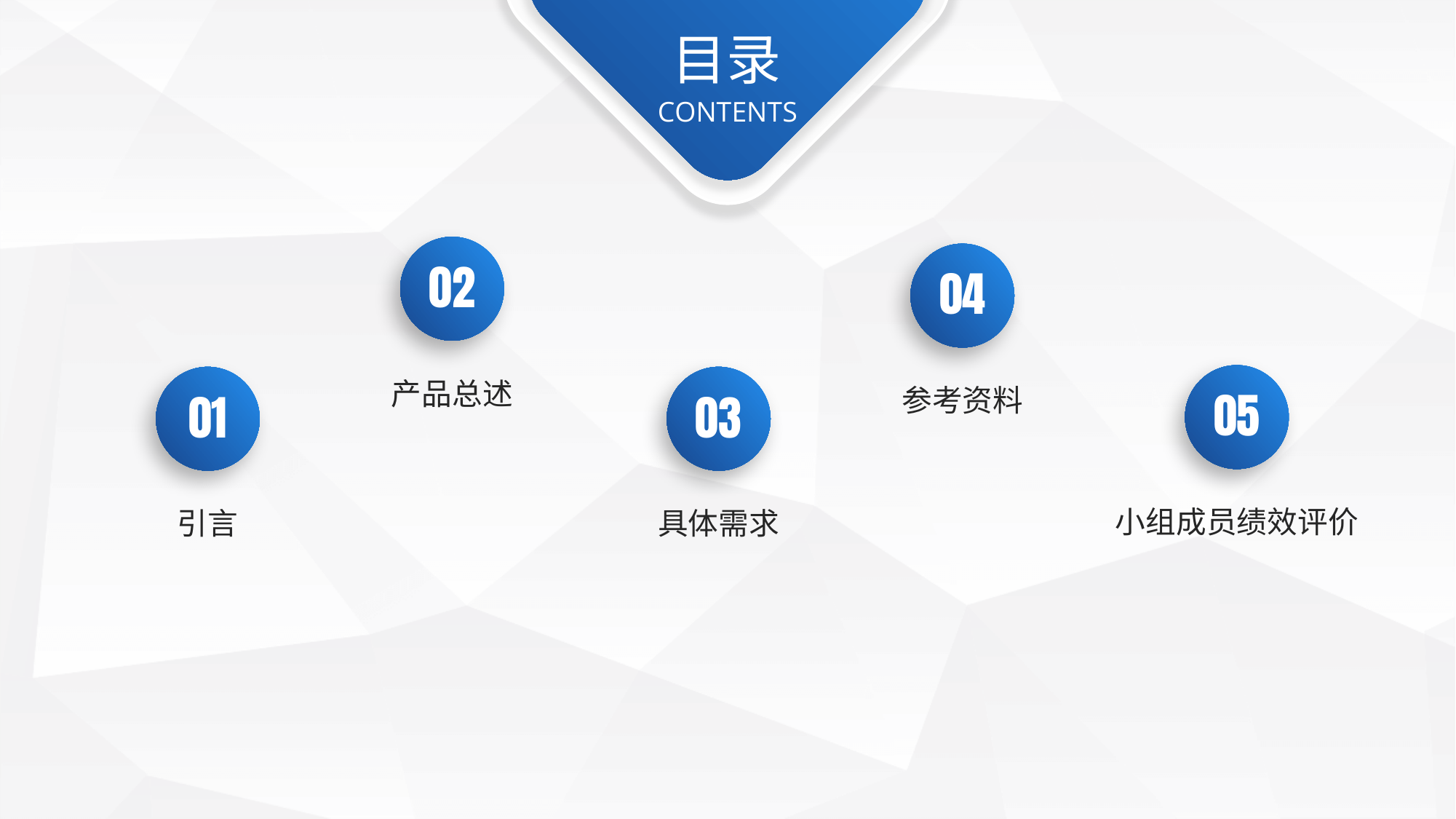

目录
CONTENTS
02
产品总述
04
参考资料
05
小组成员绩效评价
01
引言
03
具体需求